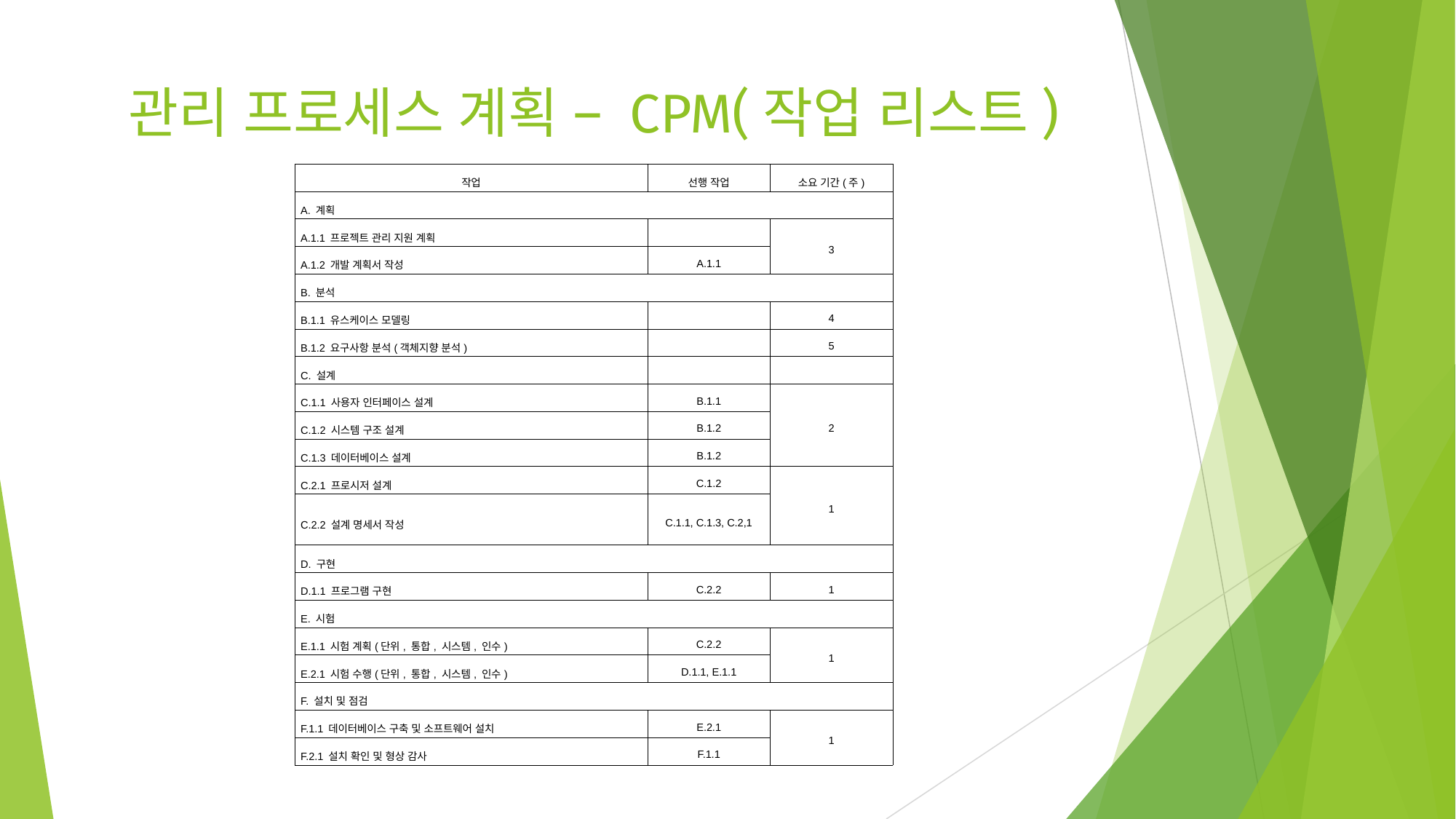

# 관리 프로세스 계획 – CPM(작업 리스트)
| 작업 | 선행 작업 | 소요 기간(주) |
| --- | --- | --- |
| A. 계획 |  |  |
| A.1.1 프로젝트 관리 지원 계획 |  | 3 |
| A.1.2 개발 계획서 작성 | A.1.1 |  |
| B. 분석 |  |  |
| B.1.1 유스케이스 모델링 |  | 4 |
| B.1.2 요구사항 분석(객체지향 분석) |  | 5 |
| C. 설계 |  |  |
| C.1.1 사용자 인터페이스 설계 | B.1.1 | 2 |
| C.1.2 시스템 구조 설계 | B.1.2 |  |
| C.1.3 데이터베이스 설계 | B.1.2 |  |
| C.2.1 프로시저 설계 | C.1.2 | 1 |
| C.2.2 설계 명세서 작성 | C.1.1, C.1.3, C.2,1 |  |
| D. 구현 |  |  |
| D.1.1 프로그램 구현 | C.2.2 | 1 |
| E. 시험 |  |  |
| E.1.1 시험 계획(단위, 통합, 시스템, 인수) | C.2.2 | 1 |
| E.2.1 시험 수행(단위, 통합, 시스템, 인수) | D.1.1, E.1.1 |  |
| F. 설치 및 점검 |  |  |
| F.1.1 데이터베이스 구축 및 소프트웨어 설치 | E.2.1 | 1 |
| F.2.1 설치 확인 및 형상 감사 | F.1.1 |  |